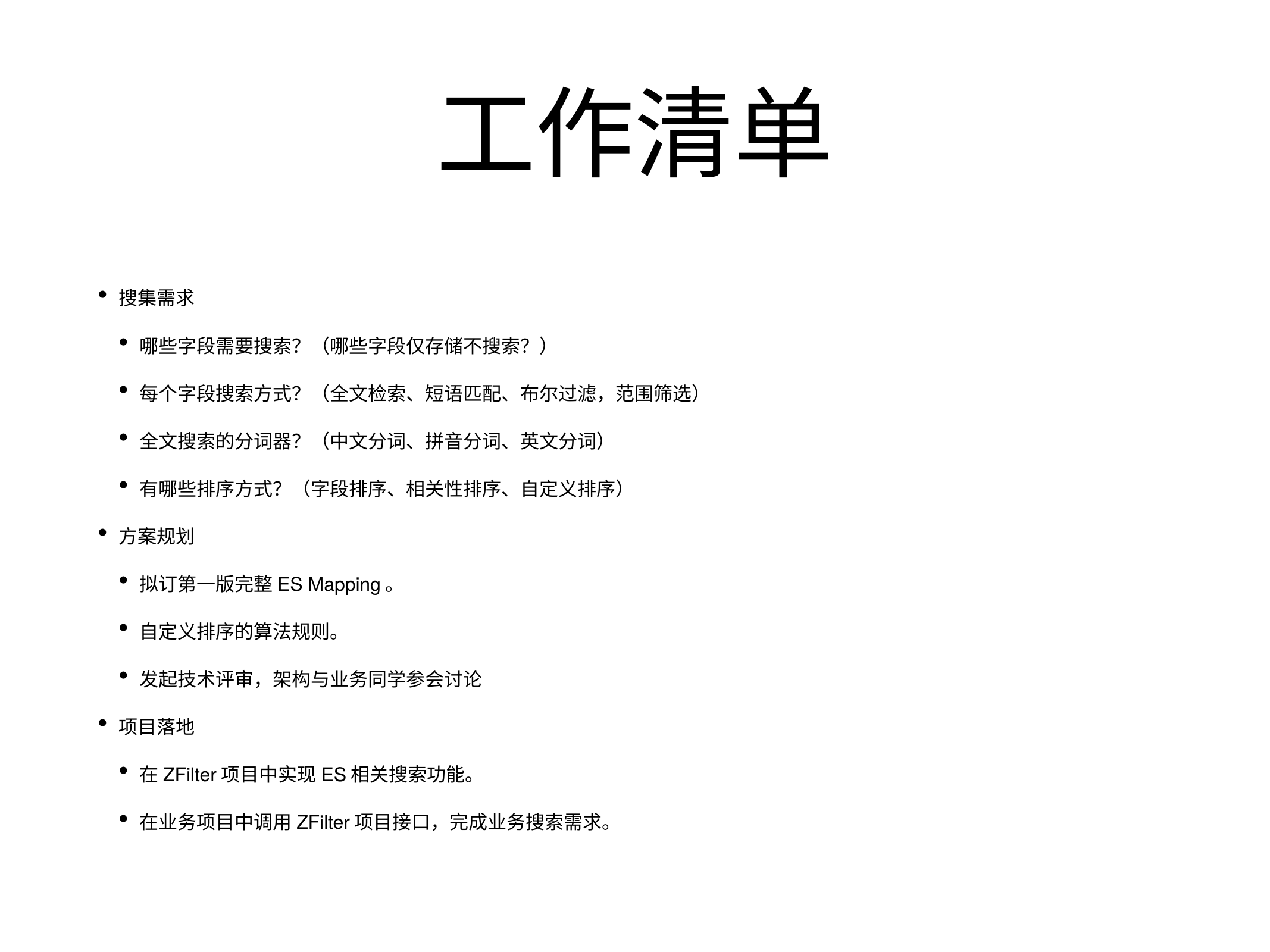

# 工作清单
搜集需求
哪些字段需要搜索？（哪些字段仅存储不搜索？）
每个字段搜索方式？（全文检索、短语匹配、布尔过滤，范围筛选）
全文搜索的分词器？（中文分词、拼音分词、英文分词）
有哪些排序方式？（字段排序、相关性排序、自定义排序）
方案规划
拟订第一版完整ES Mapping。
自定义排序的算法规则。
发起技术评审，架构与业务同学参会讨论
项目落地
在ZFilter项目中实现ES相关搜索功能。
在业务项目中调用ZFilter项目接口，完成业务搜索需求。